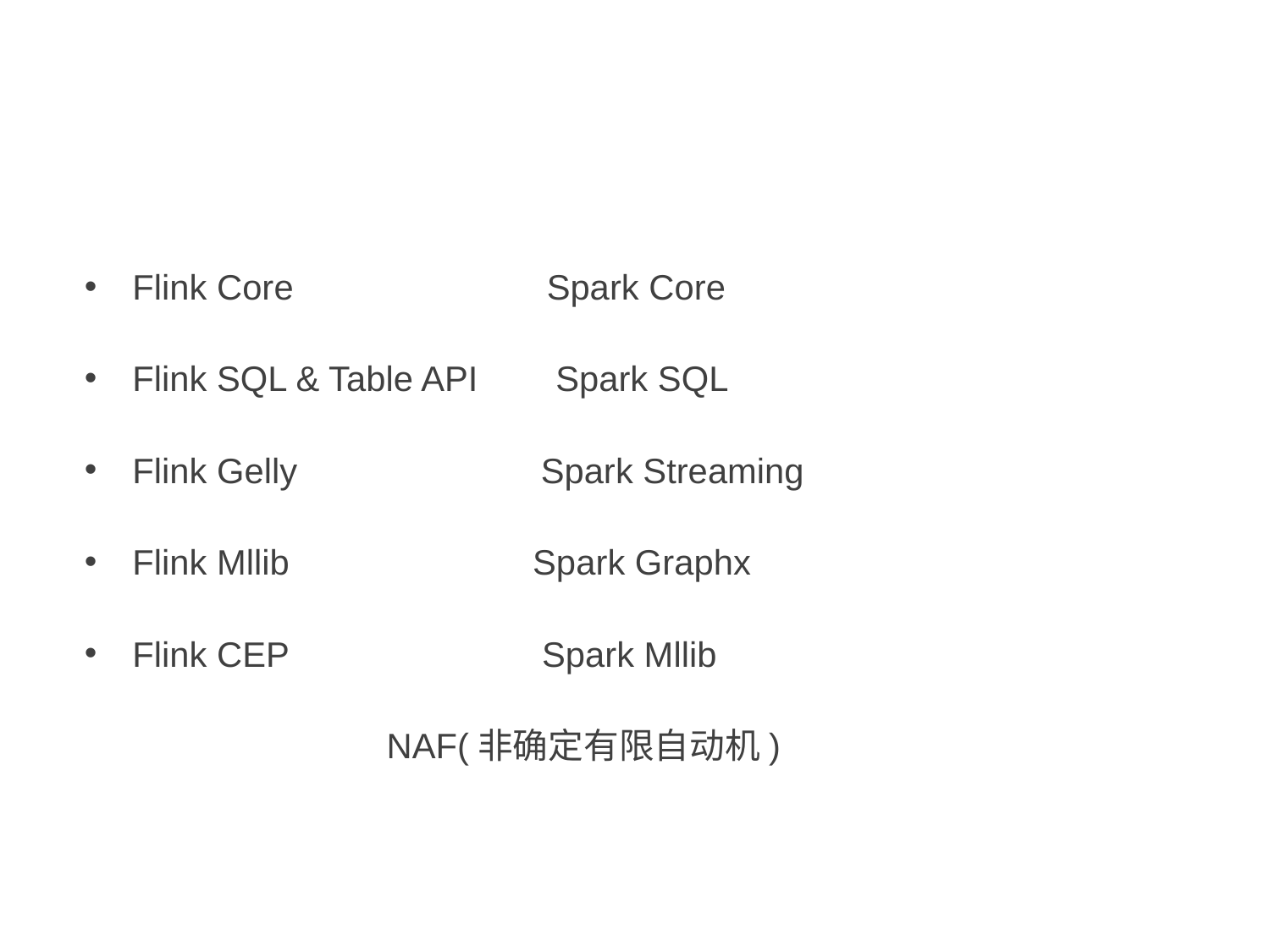

Flink Core                          Spark Core
Flink SQL & Table API        Spark SQL
Flink Gelly                         Spark Streaming
Flink Mllib                         Spark Graphx
Flink CEP                          Spark Mllib
                               NAF(非确定有限自动机)